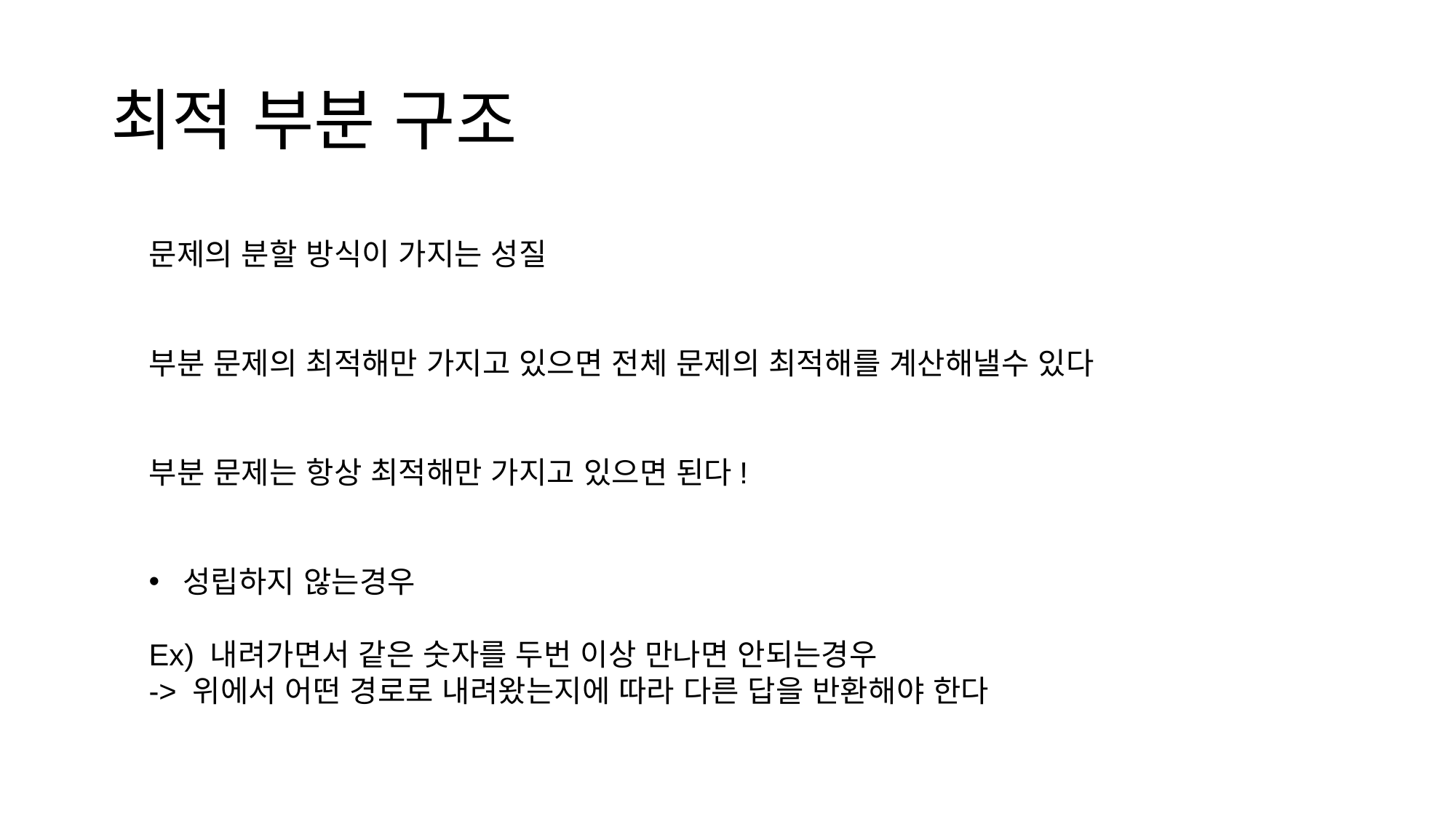

# 최적 부분 구조
문제의 분할 방식이 가지는 성질

부분 문제의 최적해만 가지고 있으면 전체 문제의 최적해를 계산해낼수 있다

부분 문제는 항상 최적해만 가지고 있으면 된다!

성립하지 않는경우

Ex) 내려가면서 같은 숫자를 두번 이상 만나면 안되는경우
-> 위에서 어떤 경로로 내려왔는지에 따라 다른 답을 반환해야 한다